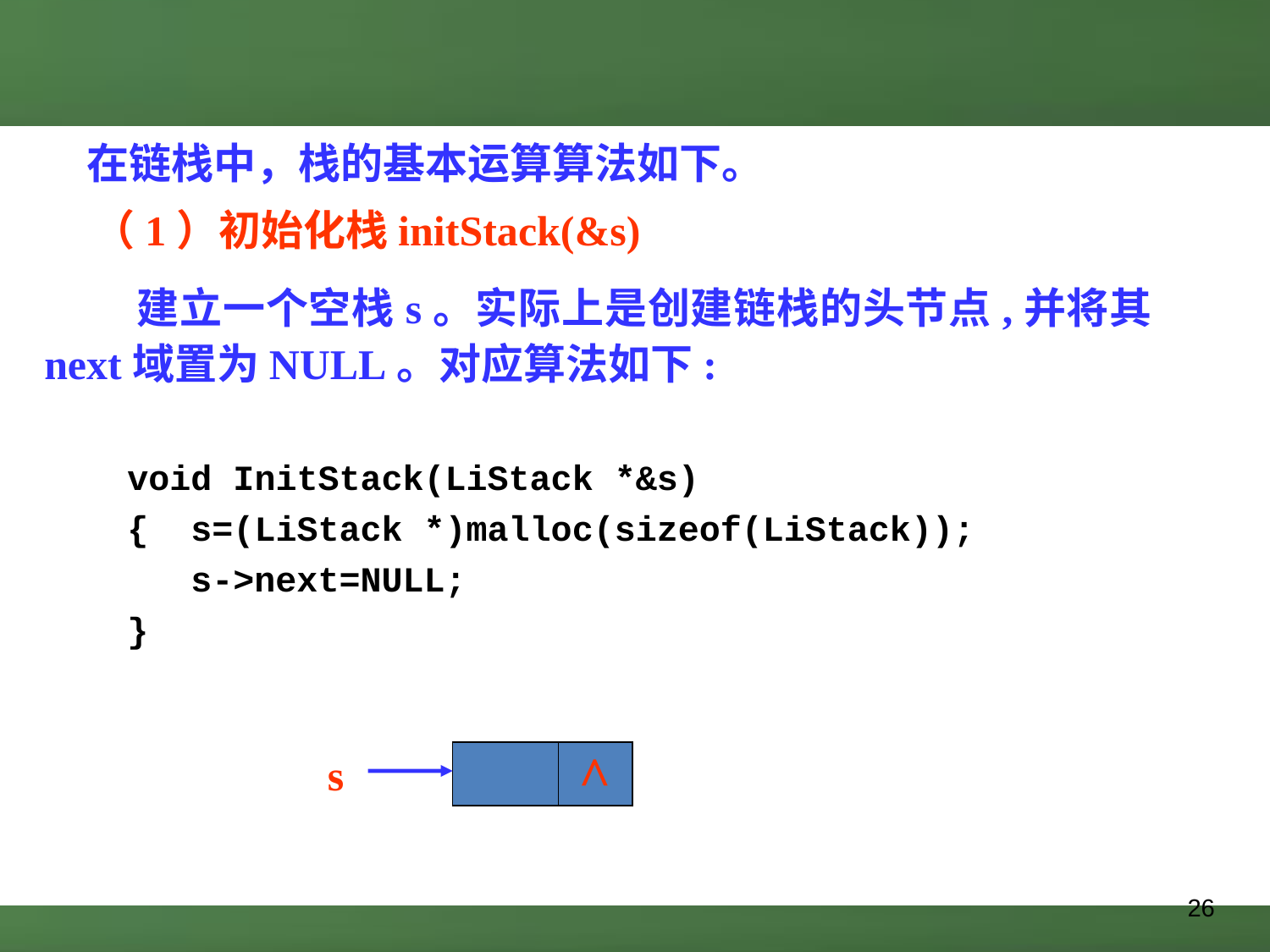

在链栈中，栈的基本运算算法如下。
    （1）初始化栈initStack(&s)
        建立一个空栈s。实际上是创建链栈的头节点,并将其next域置为NULL。对应算法如下:
void InitStack(LiStack *&s)
{  s=(LiStack *)malloc(sizeof(LiStack));
   s->next=NULL;
}
s

^

26